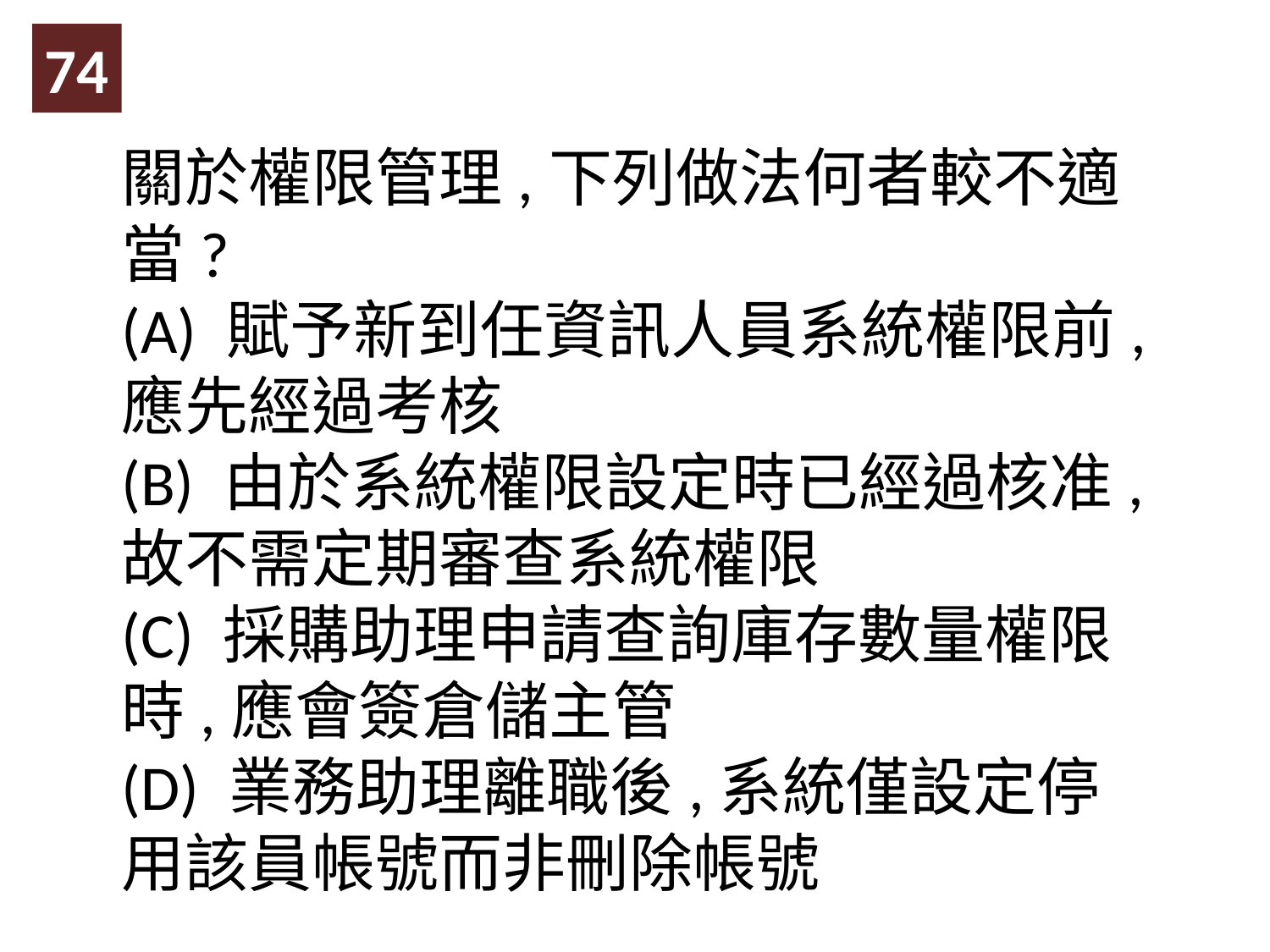

74
關於權限管理,下列做法何者較不適當?
(A) 賦予新到任資訊人員系統權限前,應先經過考核
(B) 由於系統權限設定時已經過核准,故不需定期審查系統權限
(C) 採購助理申請查詢庫存數量權限時,應會簽倉儲主管
(D) 業務助理離職後,系統僅設定停用該員帳號而非刪除帳號